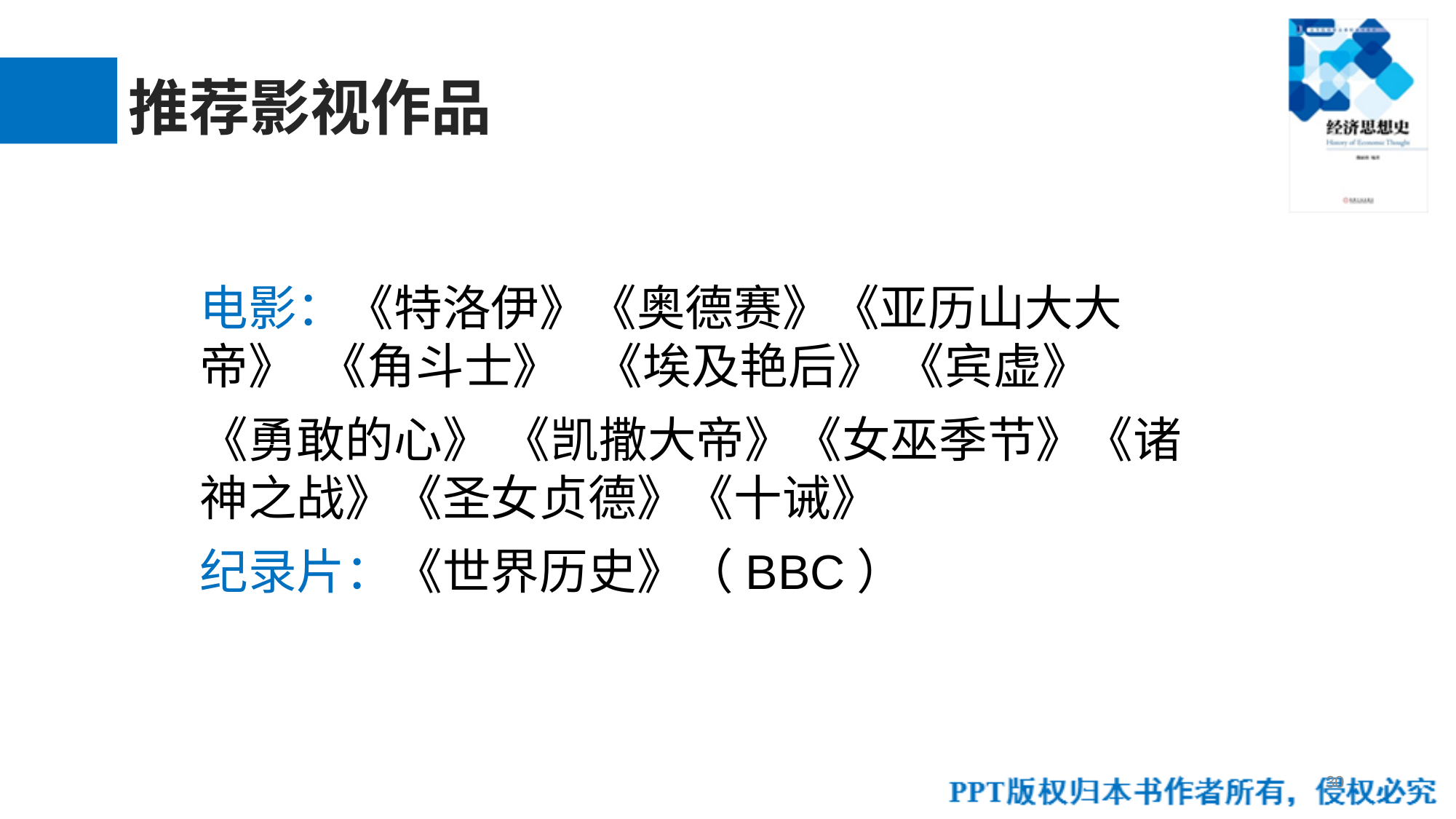

# 推荐影视作品

电影：《特洛伊》《奥德赛》《亚历山大大帝》  《角斗士》   《埃及艳后》 《宾虚》
《勇敢的心》 《凯撒大帝》《女巫季节》《诸神之战》《圣女贞德》《十诫》
纪录片：《世界历史》（BBC）

30